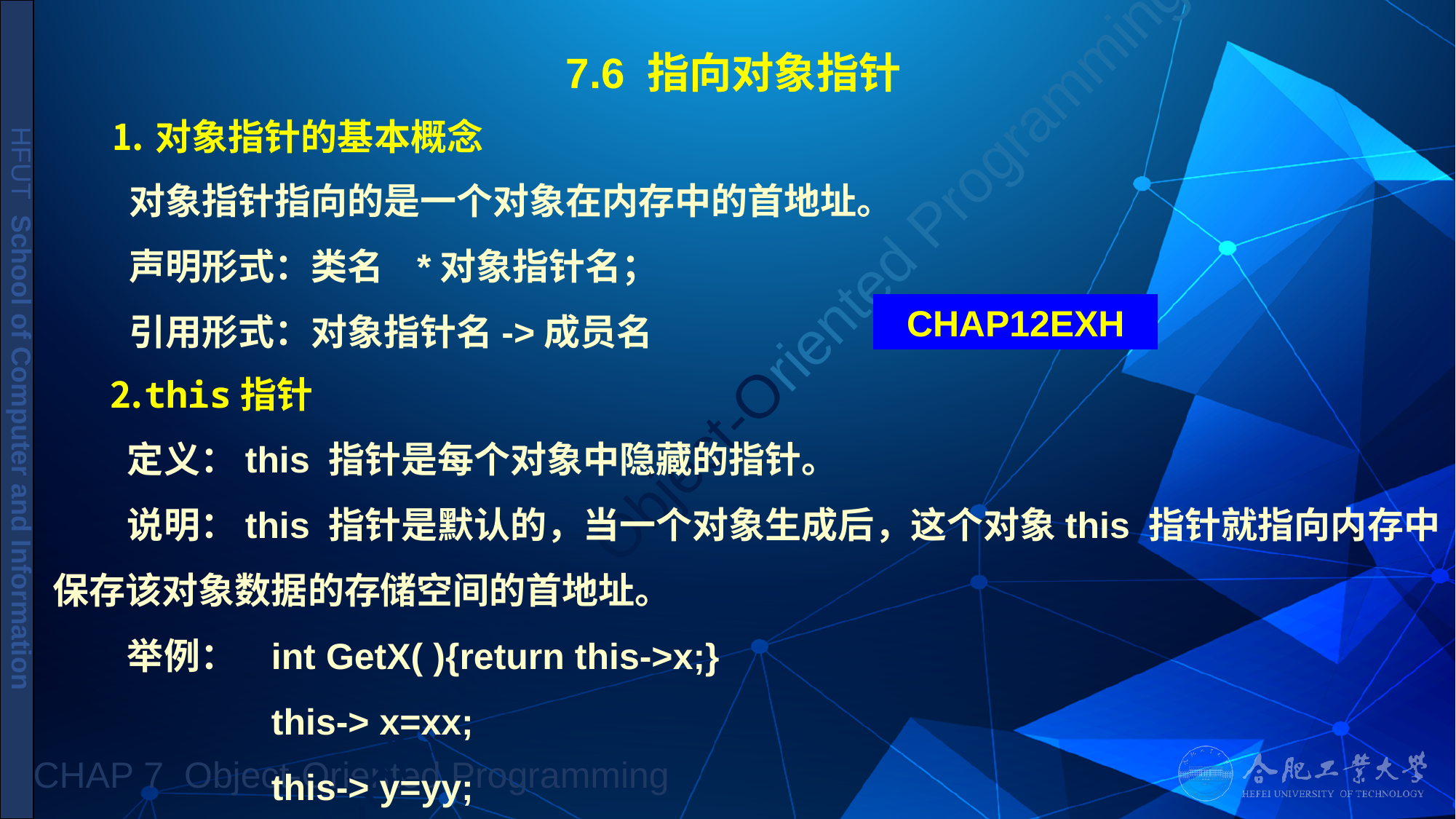

# 7.6 指向对象指针
        ⒈对象指针的基本概念
对象指针指向的是一个对象在内存中的首地址。
声明形式：类名   *对象指针名；
引用形式：对象指针名->成员名
CHAP12EXH
        ⒉this指针
        定义：this 指针是每个对象中隐藏的指针。
        说明：this 指针是默认的，当一个对象生成后，这个对象this 指针就指向内存中保存该对象数据的存储空间的首地址。
        举例：	int GetX( ){return this->x;}
		this-> x=xx;
		this-> y=yy;